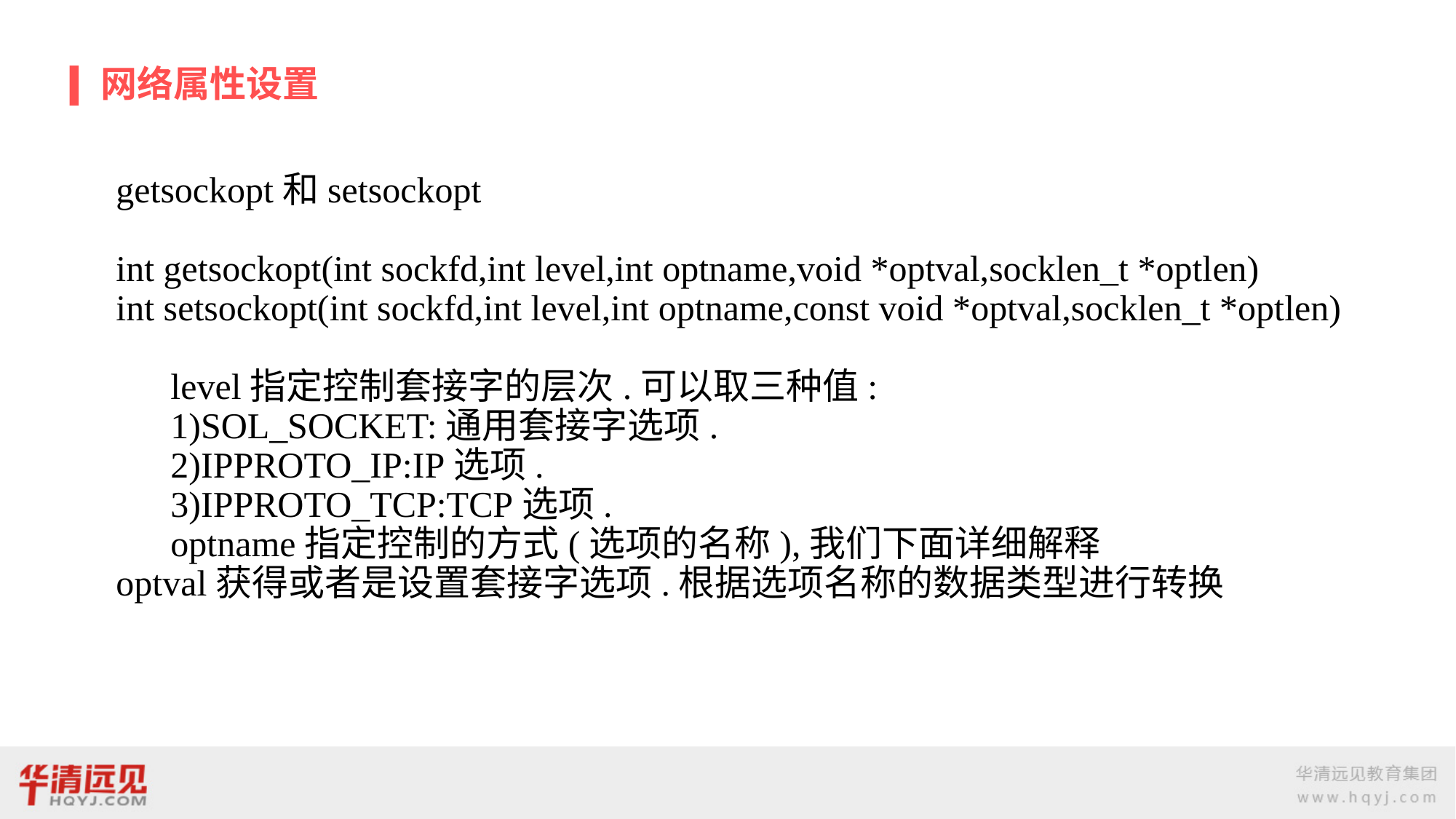

# 网络属性设置
getsockopt和setsockopt

int getsockopt(int sockfd,int level,int optname,void *optval,socklen_t *optlen)
int setsockopt(int sockfd,int level,int optname,const void *optval,socklen_t *optlen)

level指定控制套接字的层次.可以取三种值:
1)SOL_SOCKET:通用套接字选项.
2)IPPROTO_IP:IP选项.
3)IPPROTO_TCP:TCP选项.　
optname指定控制的方式(选项的名称),我们下面详细解释
optval获得或者是设置套接字选项.根据选项名称的数据类型进行转换
37